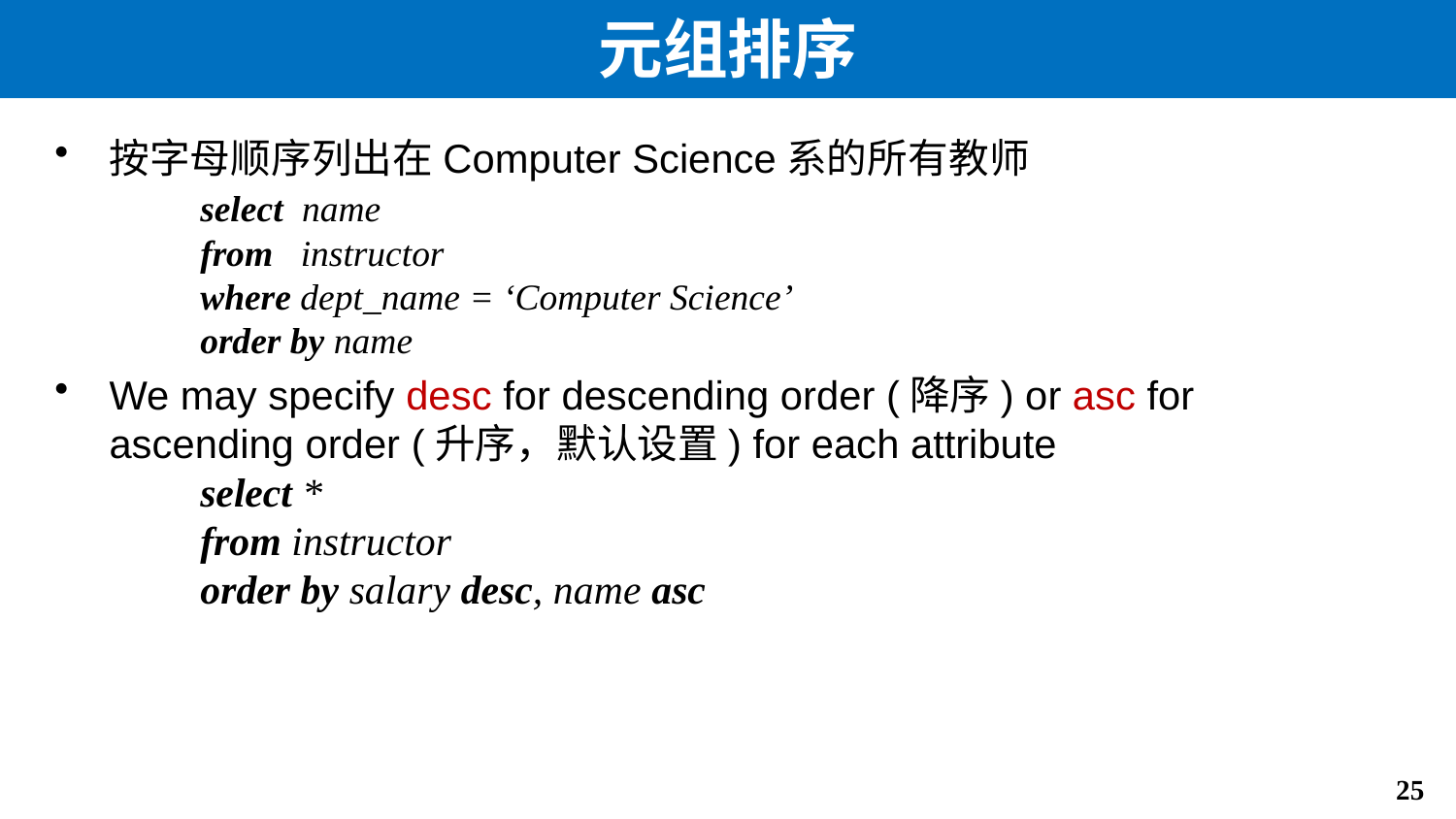

# 元组排序
按字母顺序列出在Computer Science系的所有教师
	select  name
	from   instructor
	where dept_name = ‘Computer Science’
	order by name
We may specify desc for descending order (降序) or asc for ascending order (升序，默认设置) for each attribute
	select *
	from instructor
	order by salary desc, name asc